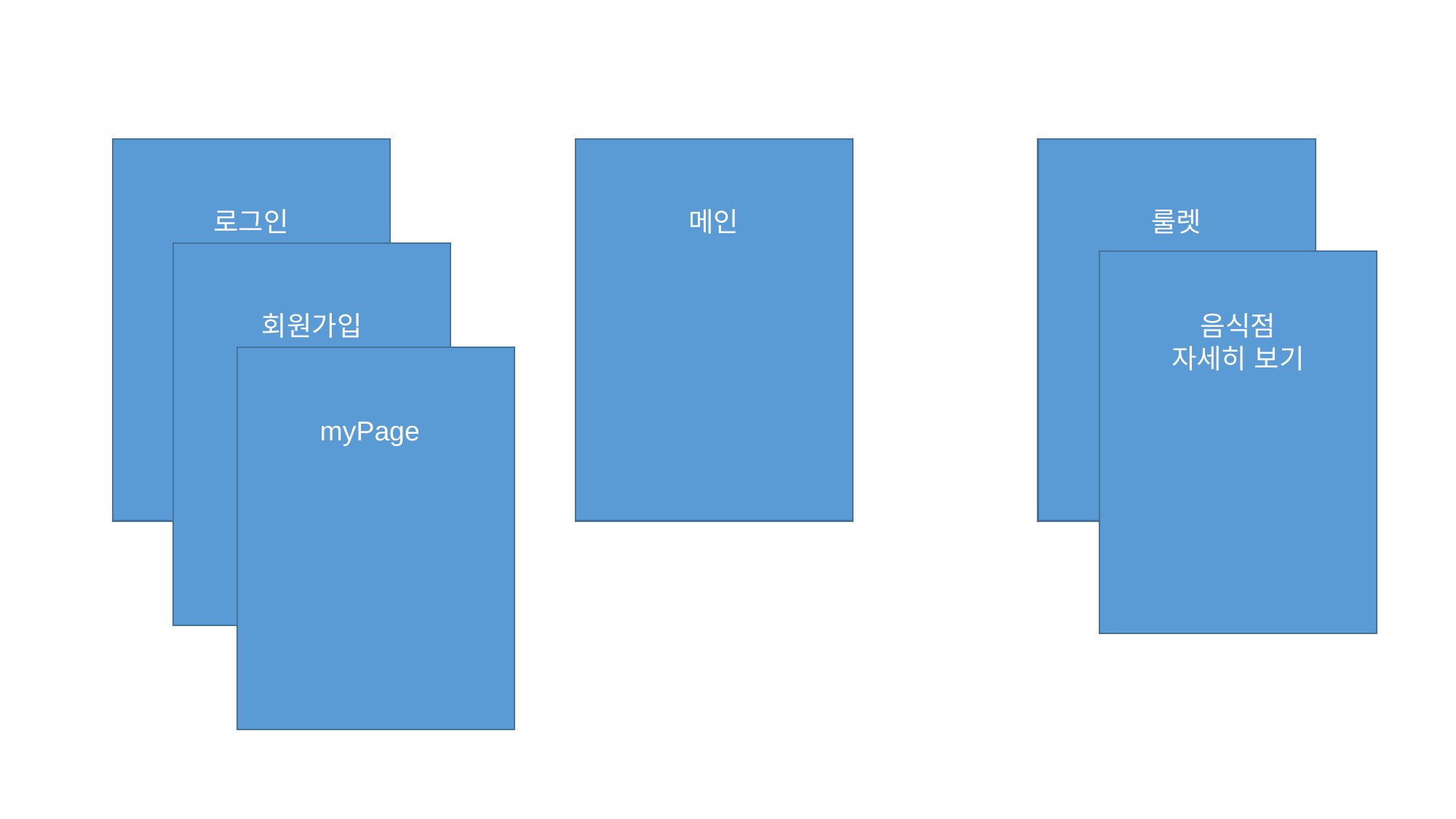

로그인
메인
룰렛

회원가입
음식점
자세히 보기

myPage